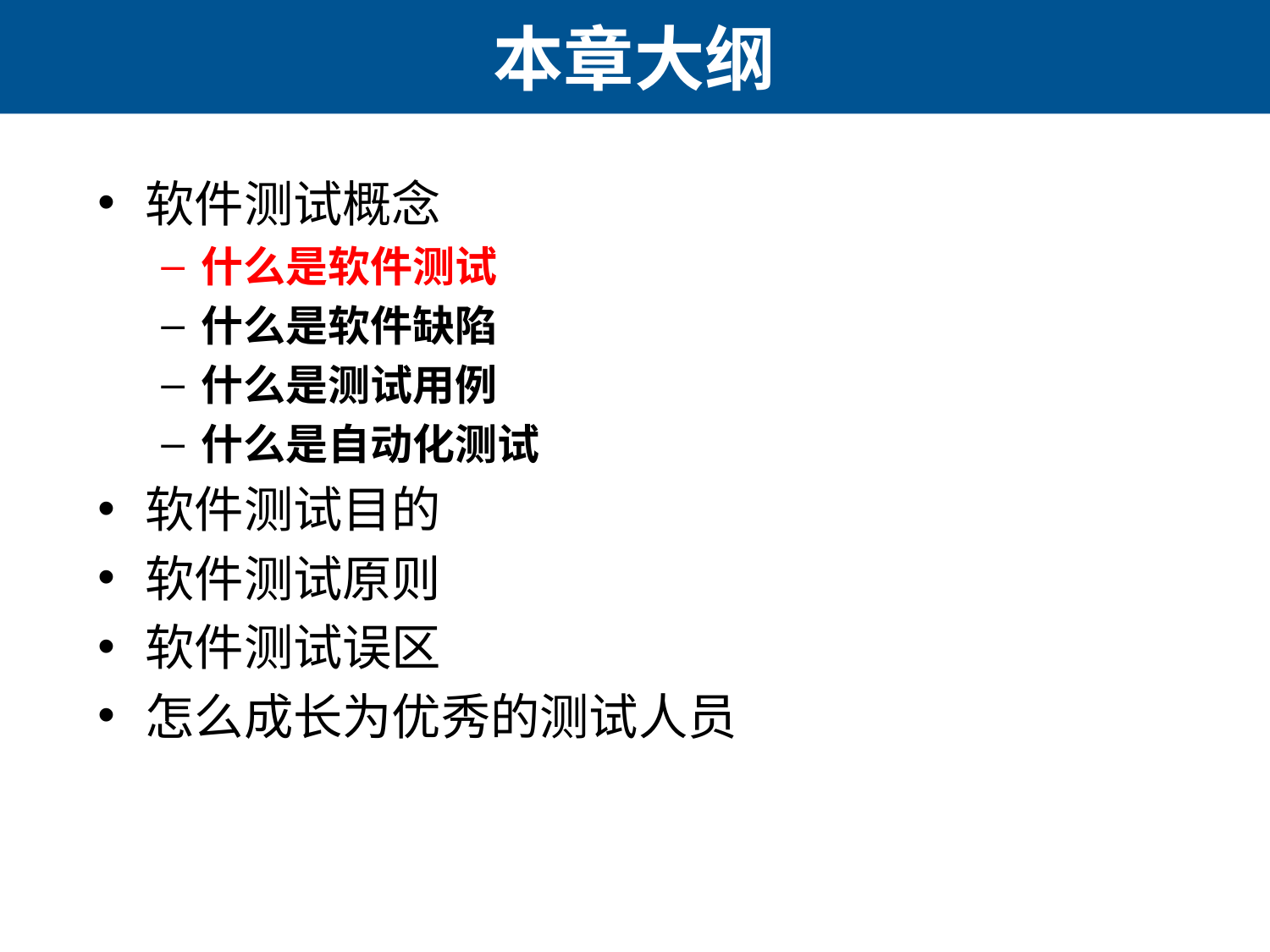

# 本章大纲
软件测试概念
什么是软件测试
什么是软件缺陷
什么是测试用例
什么是自动化测试
软件测试目的
软件测试原则
软件测试误区
怎么成长为优秀的测试人员